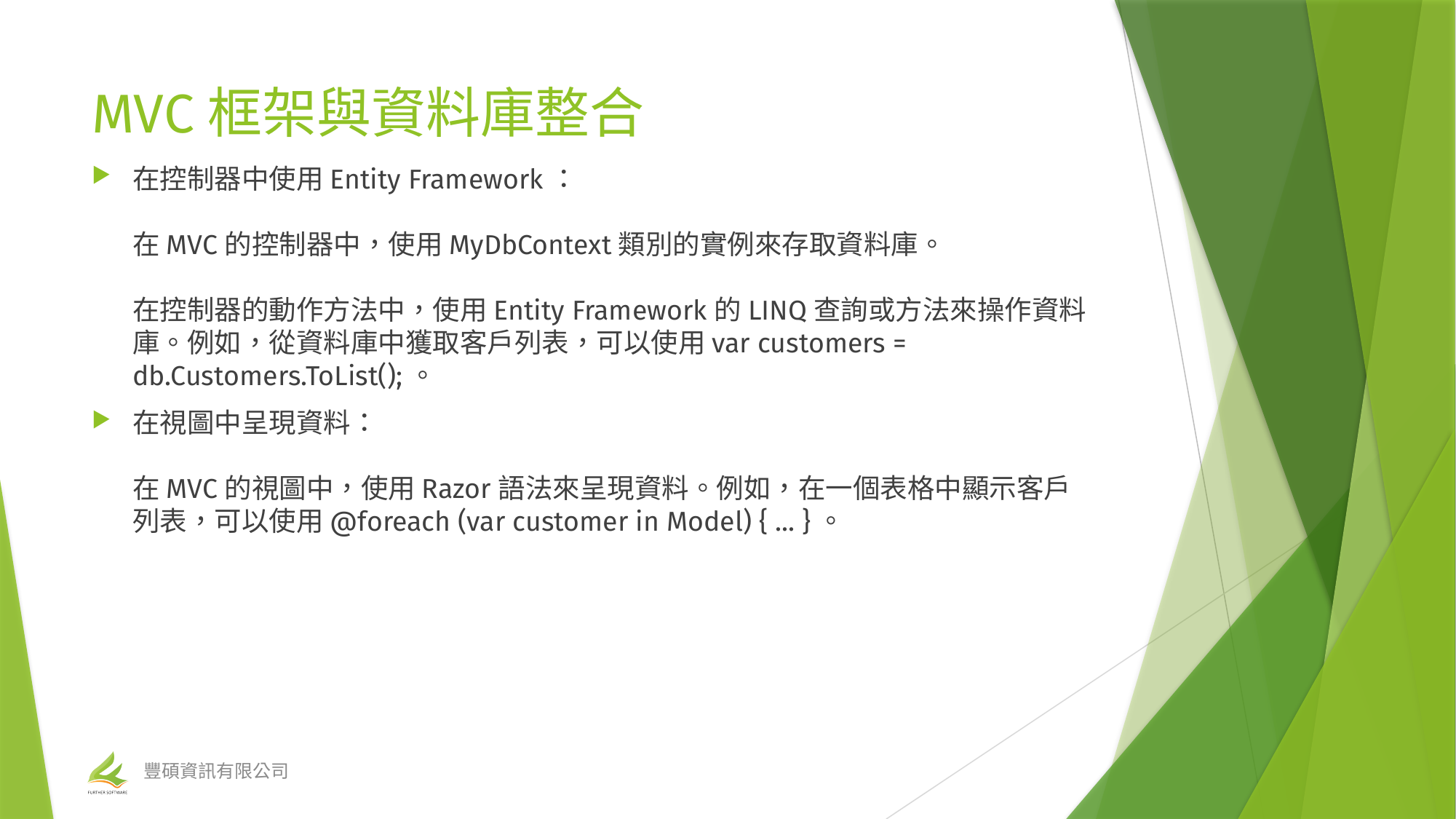

# MVC框架與資料庫整合
在控制器中使用Entity Framework：
在MVC的控制器中，使用MyDbContext類別的實例來存取資料庫。
在控制器的動作方法中，使用Entity Framework的LINQ查詢或方法來操作資料庫。例如，從資料庫中獲取客戶列表，可以使用var customers = db.Customers.ToList();。
在視圖中呈現資料：
在MVC的視圖中，使用Razor語法來呈現資料。例如，在一個表格中顯示客戶列表，可以使用@foreach (var customer in Model) { ... }。
豐碩資訊有限公司